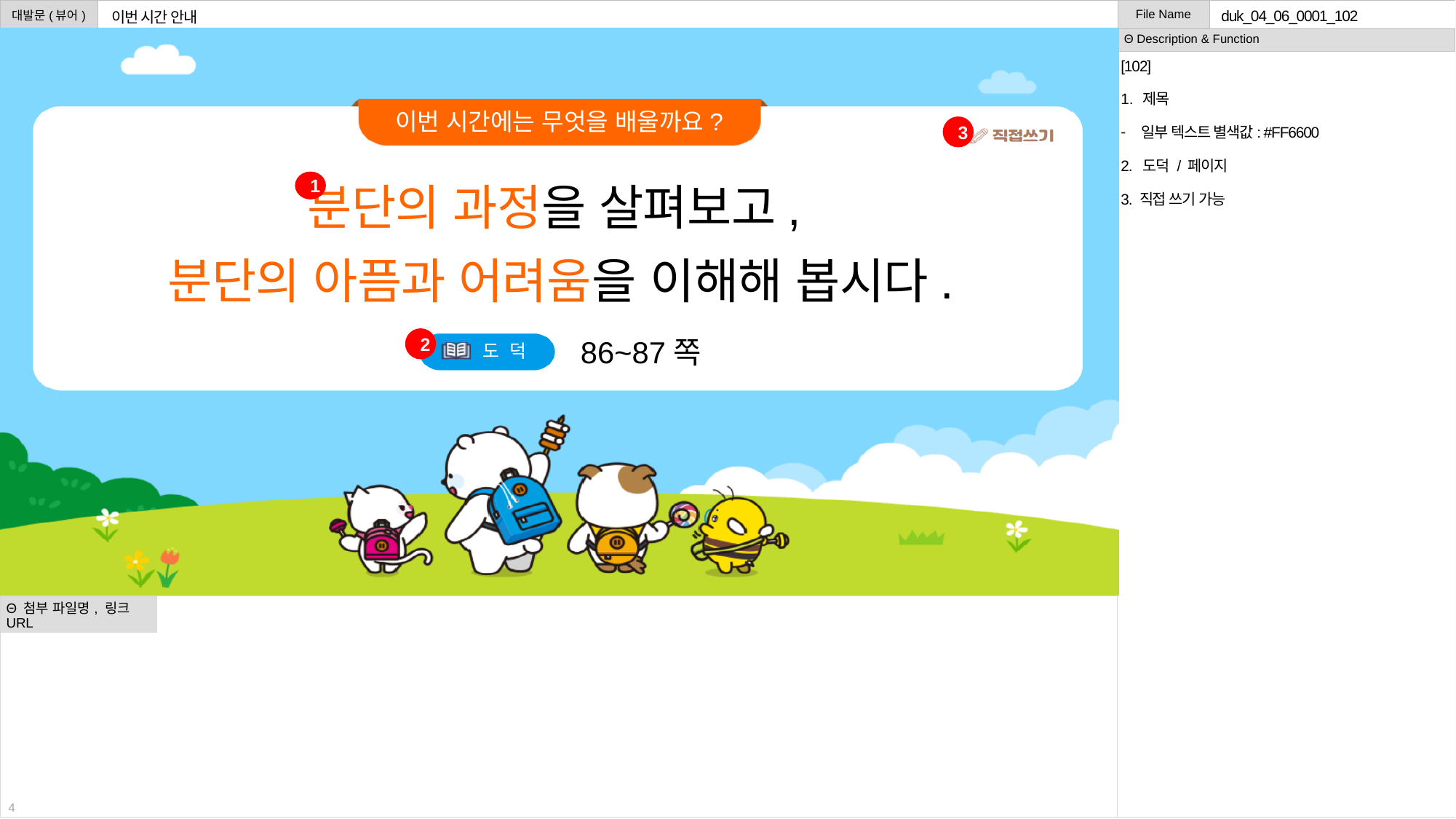

duk_04_06_0001_102
이번 시간 안내
[102]
제목
일부 텍스트 별색값: #FF6600
2.  도덕 / 페이지
3. 직접 쓰기 가능

3
1
분단의 과정을 살펴보고,
분단의 아픔과 어려움을 이해해 봅시다.
86~87쪽
2